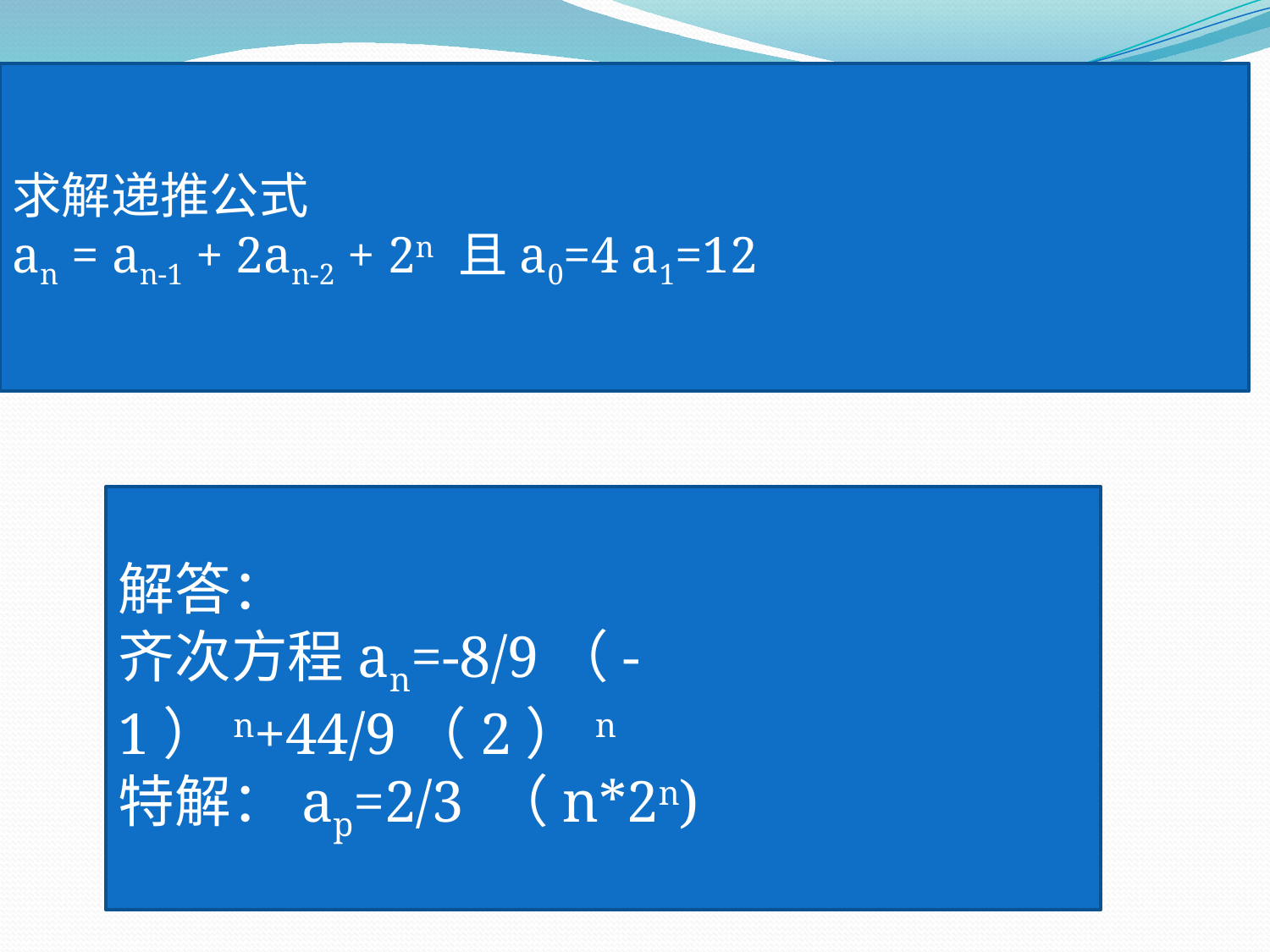

求解递推公式
an = an-1 + 2an-2 + 2n 且a0=4 a1=12
解答：
齐次方程an=-8/9（-1）n+44/9（2）n
特解：ap=2/3 （n*2n)